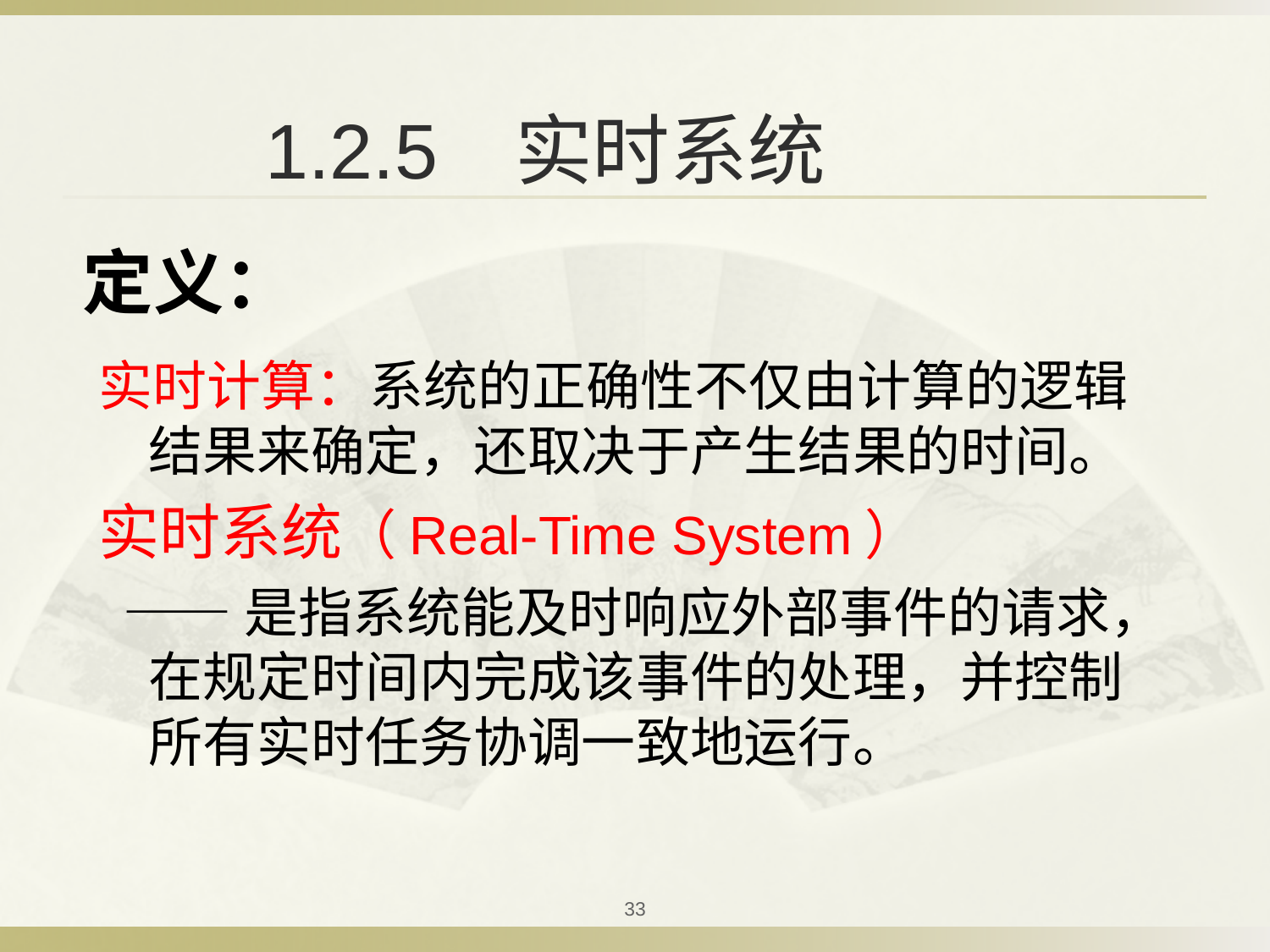

# 1.2.5   实时系统
定义：
实时计算：系统的正确性不仅由计算的逻辑结果来确定，还取决于产生结果的时间。
实时系统（Real-Time System）
  ——是指系统能及时响应外部事件的请求，在规定时间内完成该事件的处理，并控制所有实时任务协调一致地运行。
33